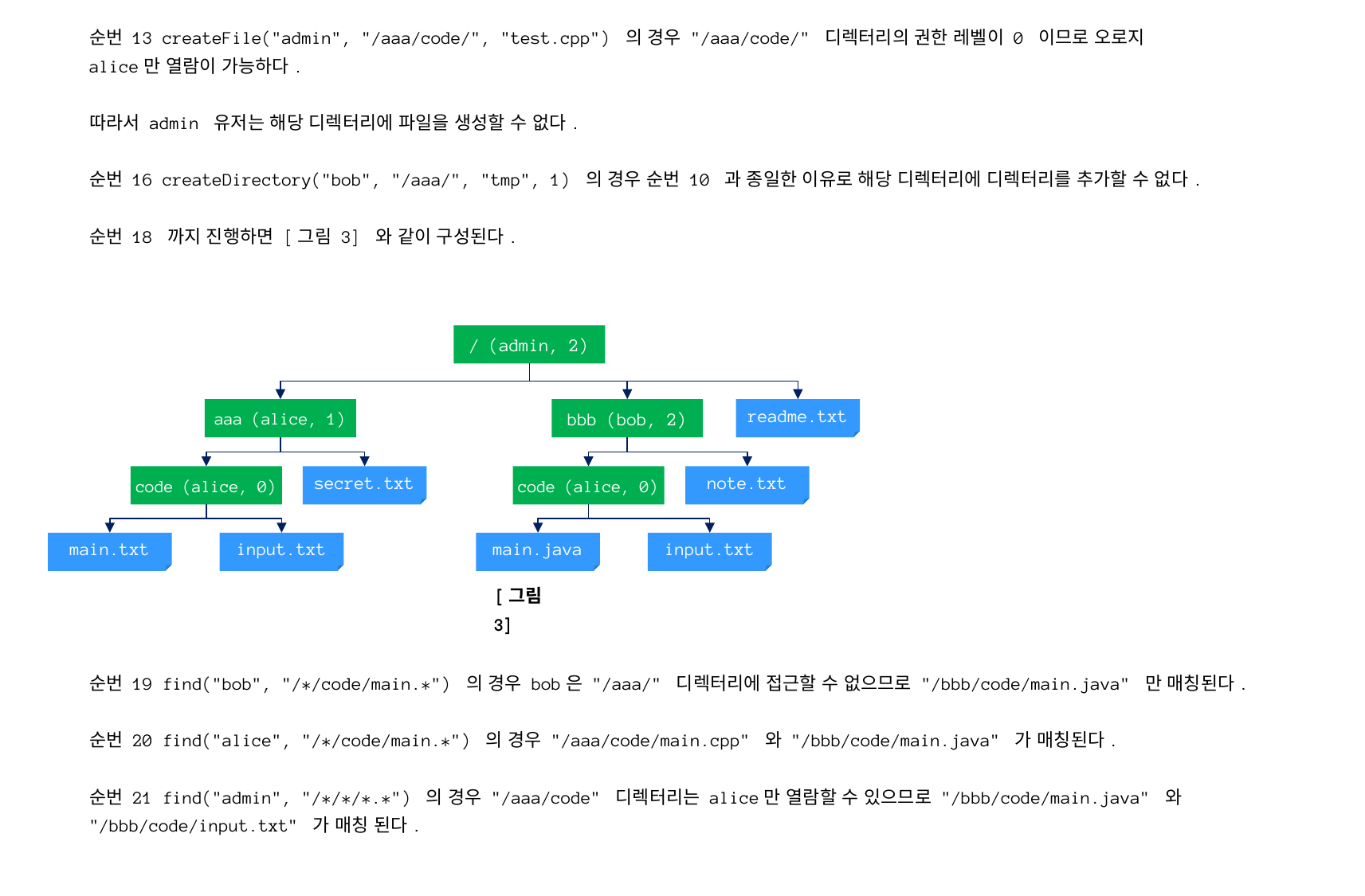

순번 13 createFile("admin", "/aaa/code/", "test.cpp") 의 경우 "/aaa/code/" 디렉터리의 권한 레벨이 0 이므로 오로지
alice만 열람이 가능하다.

따라서 admin 유저는 해당 디렉터리에 파일을 생성할 수 없다.

순번 16 createDirectory("bob", "/aaa/", "tmp", 1) 의 경우 순번 10 과 종일한 이유로 해당 디렉터리에 디렉터리를 추가할 수 없다.

순번 18 까지 진행하면 [그림 3] 와 같이 구성된다.
/ (admin, 2)
aaa (alice, 1)
bbb (bob, 2)
readme.txt
code (alice, 0)
secret.txt
code (alice, 0)
note.txt
main.txt
input.txt
main.java
input.txt
[그림 3]
순번 19 find("bob", "/*/code/main.*") 의 경우 bob은 "/aaa/" 디렉터리에 접근할 수 없으므로 "/bbb/code/main.java" 만 매칭된다.

순번 20 find("alice", "/*/code/main.*") 의 경우 "/aaa/code/main.cpp" 와 "/bbb/code/main.java" 가 매칭된다.

순번 21 find("admin", "/*/*/*.*") 의 경우 "/aaa/code" 디렉터리는 alice만 열람할 수 있으므로 "/bbb/code/main.java" 와
"/bbb/code/input.txt" 가 매칭 된다.